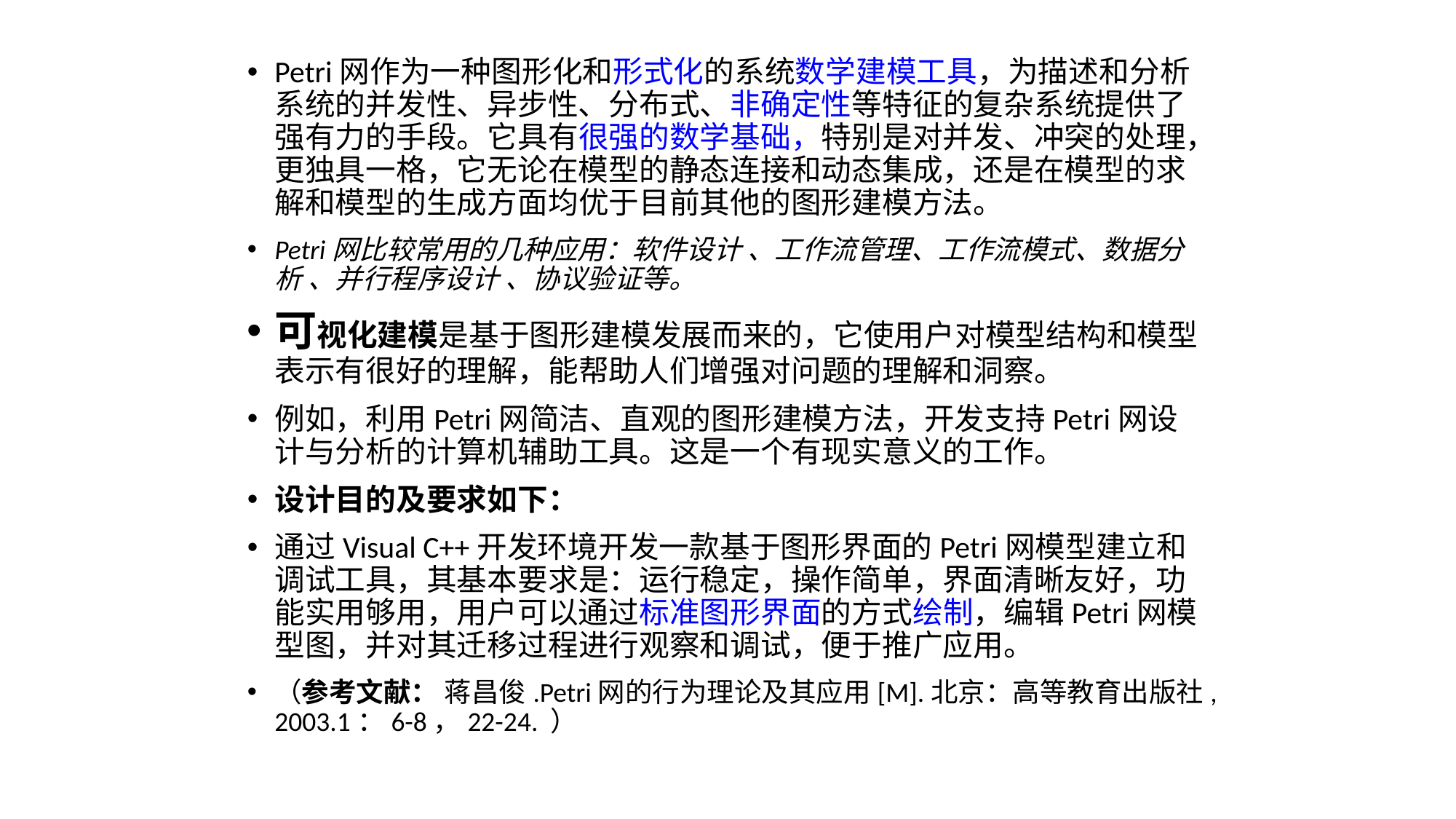

Petri网作为一种图形化和形式化的系统数学建模工具，为描述和分析系统的并发性、异步性、分布式、非确定性等特征的复杂系统提供了强有力的手段。它具有很强的数学基础，特别是对并发、冲突的处理，更独具一格，它无论在模型的静态连接和动态集成，还是在模型的求解和模型的生成方面均优于目前其他的图形建模方法。
Petri网比较常用的几种应用：软件设计 、工作流管理、工作流模式、数据分析 、并行程序设计 、协议验证等。
可视化建模是基于图形建模发展而来的，它使用户对模型结构和模型表示有很好的理解，能帮助人们增强对问题的理解和洞察。
例如，利用Petri网简洁、直观的图形建模方法，开发支持Petri网设计与分析的计算机辅助工具。这是一个有现实意义的工作。
设计目的及要求如下：
通过Visual C++开发环境开发一款基于图形界面的Petri网模型建立和调试工具，其基本要求是：运行稳定，操作简单，界面清晰友好，功能实用够用，用户可以通过标准图形界面的方式绘制，编辑Petri网模型图，并对其迁移过程进行观察和调试，便于推广应用。
（参考文献： 蒋昌俊.Petri网的行为理论及其应用[M].北京：高等教育出版社,2003.1：6-8，22-24. ）